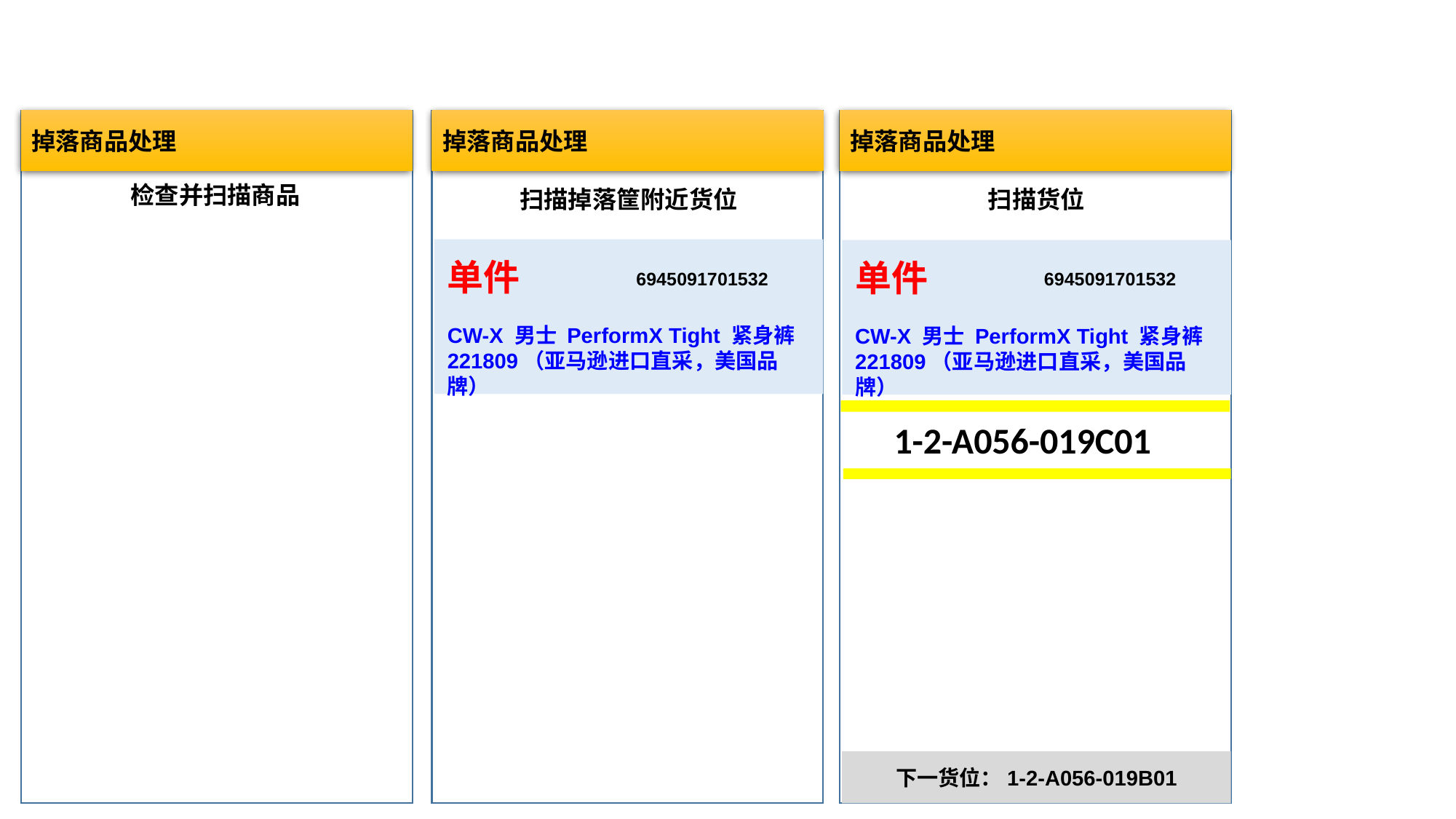

#

掉落商品处理

掉落商品处理

掉落商品处理
检查并扫描商品
扫描掉落筐附近货位
扫描货位

单件
6945091701532
CW-X 男士 PerformX Tight 紧身裤 221809（亚马逊进口直采，美国品牌）

单件
6945091701532
CW-X 男士 PerformX Tight 紧身裤 221809（亚马逊进口直采，美国品牌）

1-2-A056-019C01

下一货位：1-2-A056-019B01